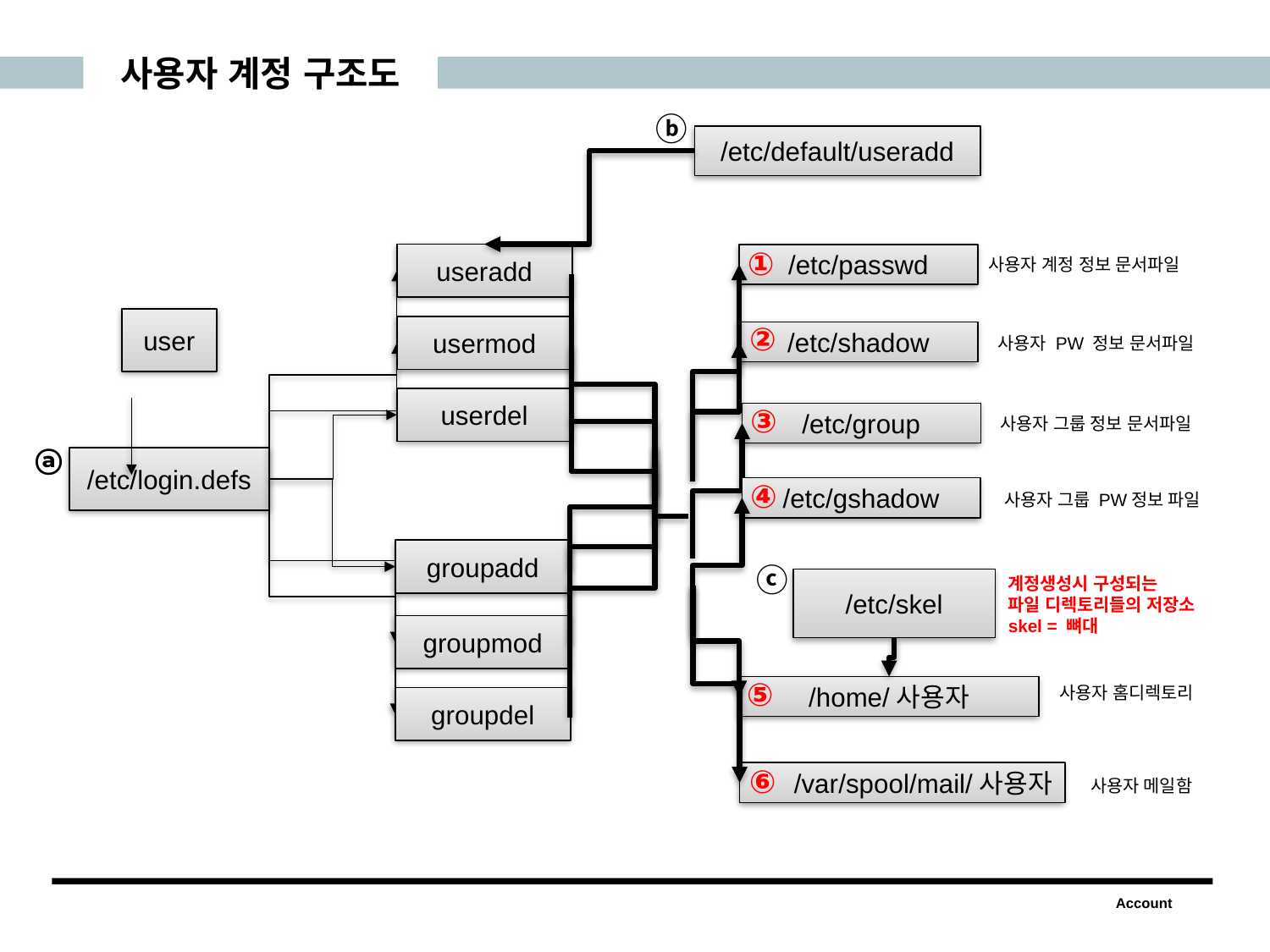

사용자 계정 구조도

ⓑ
/etc/default/useradd
useradd
usermod
userdel
groupadd
groupmod
groupdel
/etc/passwd
사용자 계정 정보 문서파일
user
/etc/shadow
사용자 PW 정보 문서파일
/etc/group
사용자 그룹 정보 문서파일
/etc/login.defs
/etc/gshadow
사용자 그룹 PW정보 파일
계정생성시 구성되는
파일 디렉토리들의 저장소
skel = 뼈대
/etc/skel
사용자 홈디렉토리
/home/사용자
/var/spool/mail/사용자
사용자 메일함
①
②
③
ⓐ
④
ⓒ
⑤
⑥

Account